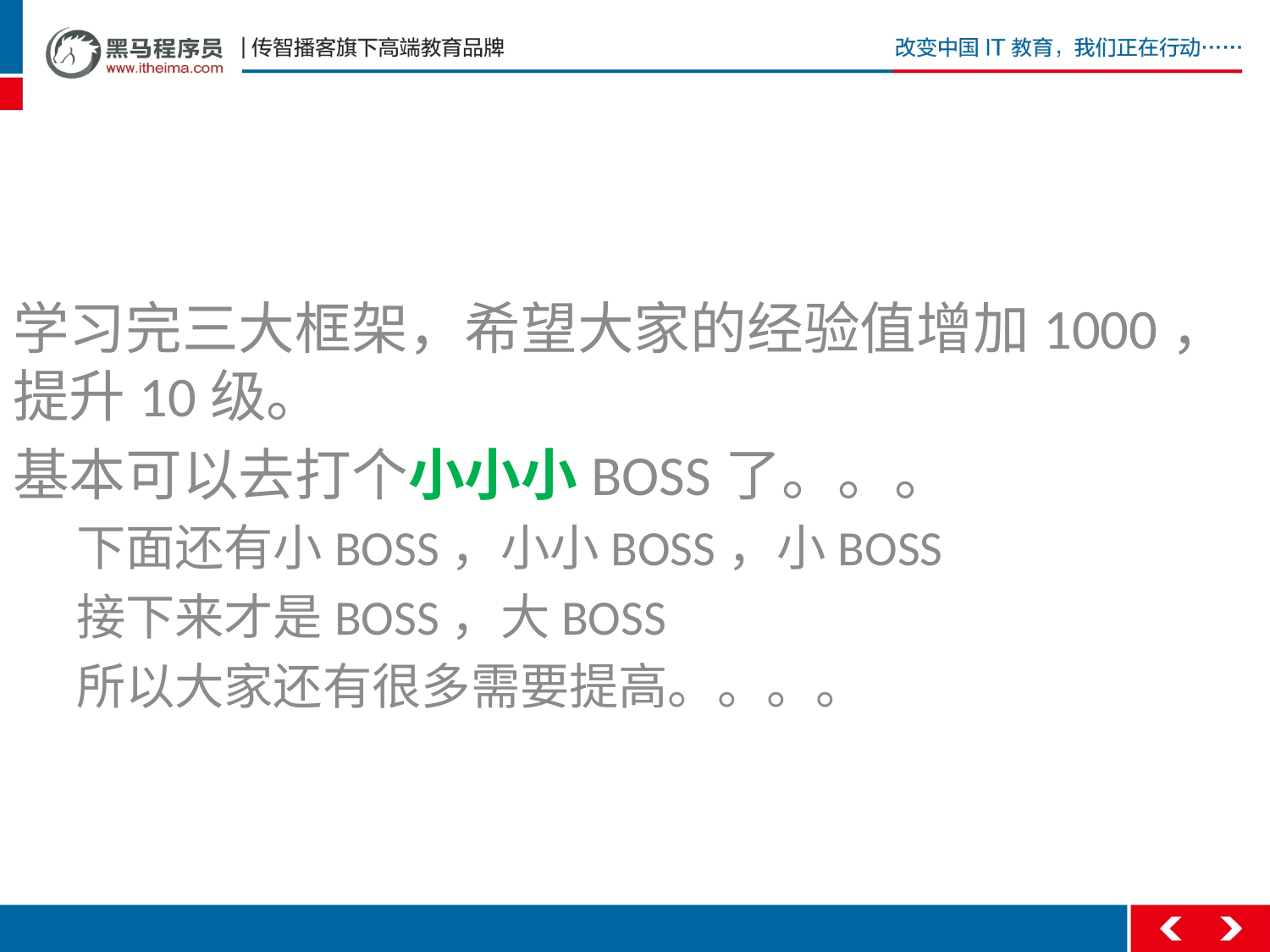

#
学习完三大框架，希望大家的经验值增加1000，提升10级。
基本可以去打个小小小BOSS了。。。
下面还有小BOSS，小小BOSS，小BOSS
接下来才是BOSS，大BOSS
所以大家还有很多需要提高。。。。